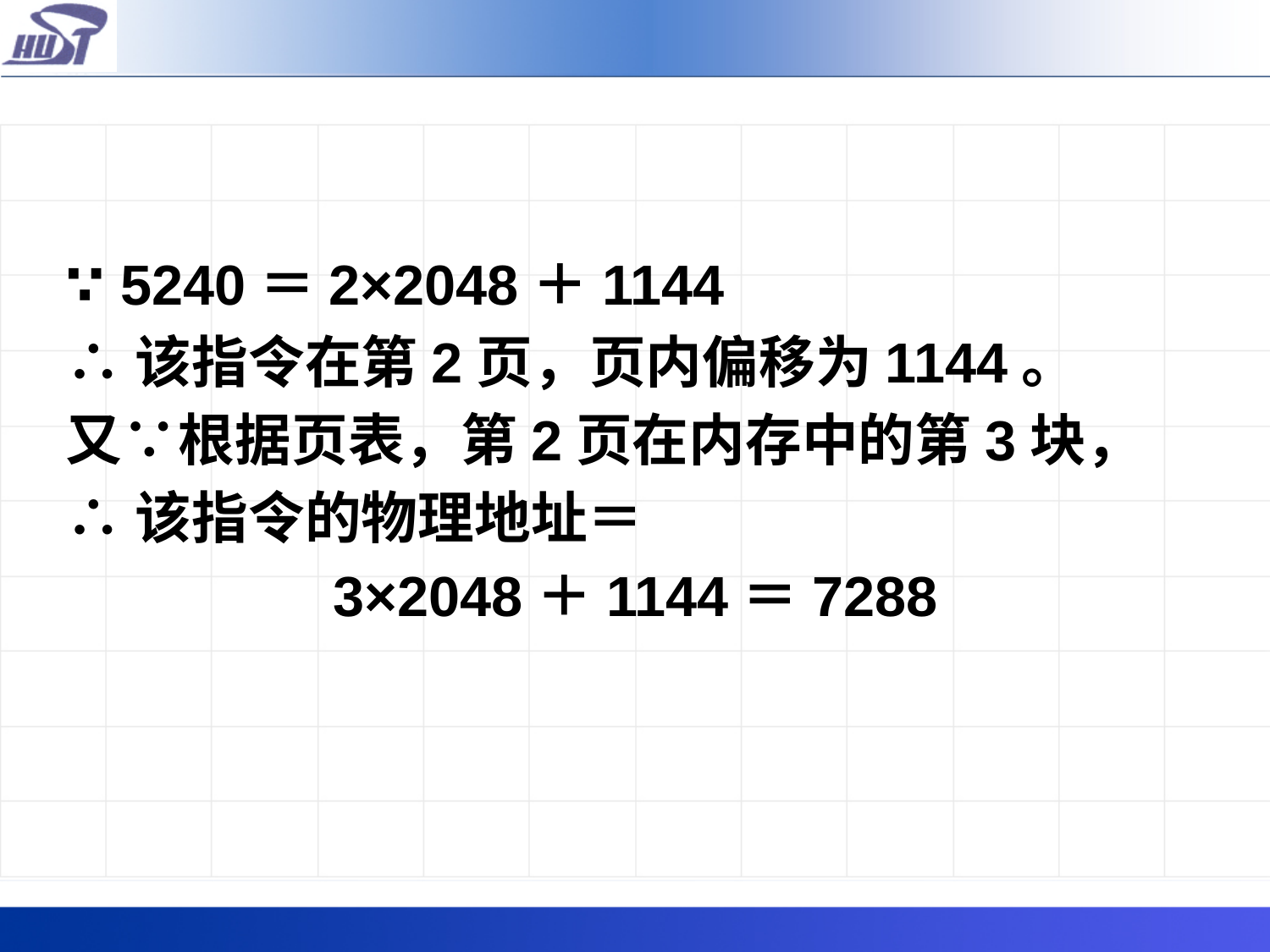

∵ 5240＝2×2048＋1144
∴该指令在第2页，页内偏移为1144。
又∵根据页表，第2页在内存中的第3块，
∴该指令的物理地址＝
3×2048＋1144＝7288

# 128